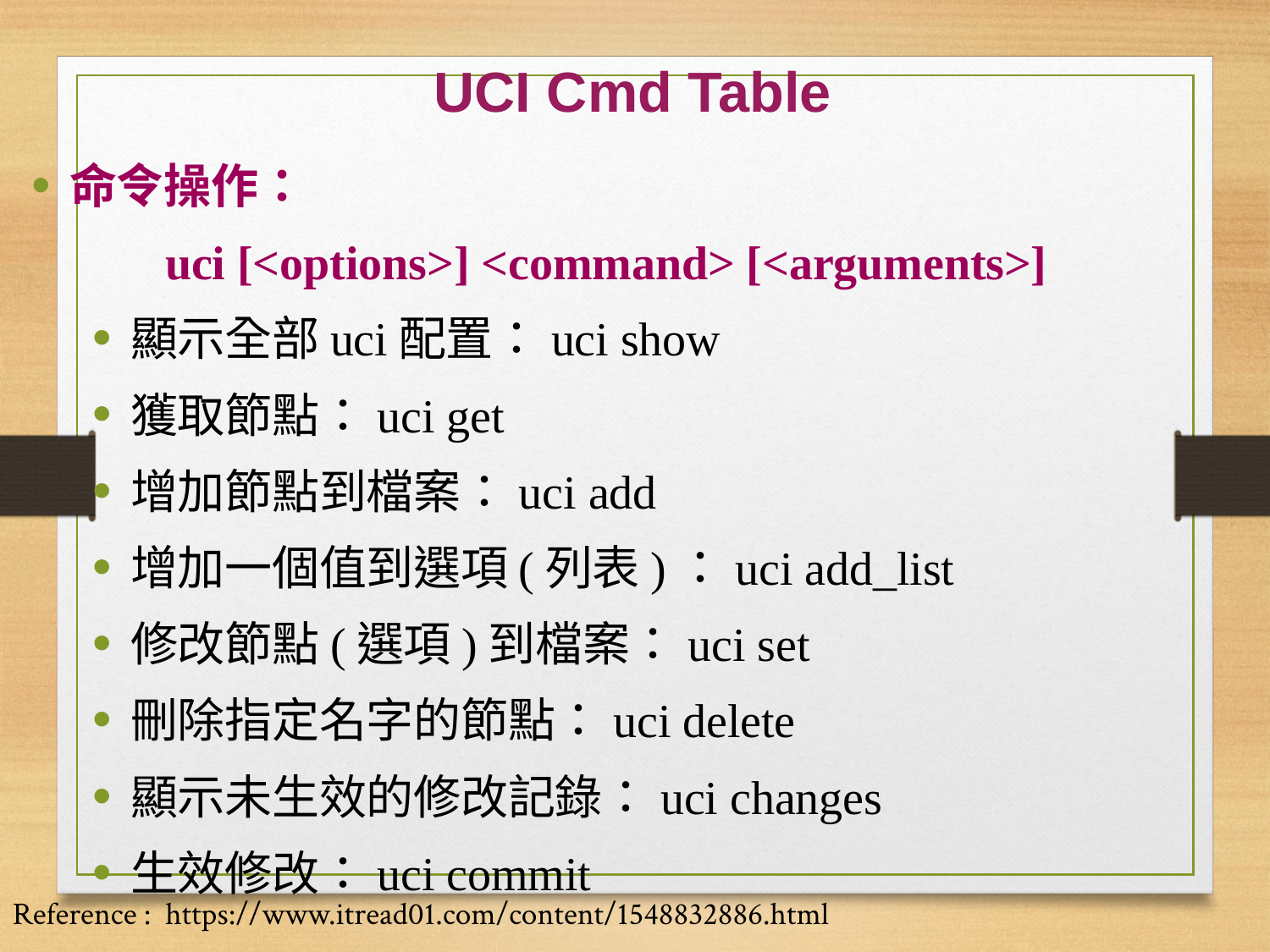

UCI Cmd Table
命令操作：
	 uci [<options>] <command> [<arguments>]
顯示全部uci配置：uci show
獲取節點：uci get
增加節點到檔案：uci add
增加一個值到選項(列表)：uci add_list
修改節點(選項)到檔案：uci set
刪除指定名字的節點：uci delete
顯示未生效的修改記錄：uci changes
生效修改：uci commit

Reference :  https://www.itread01.com/content/1548832886.html